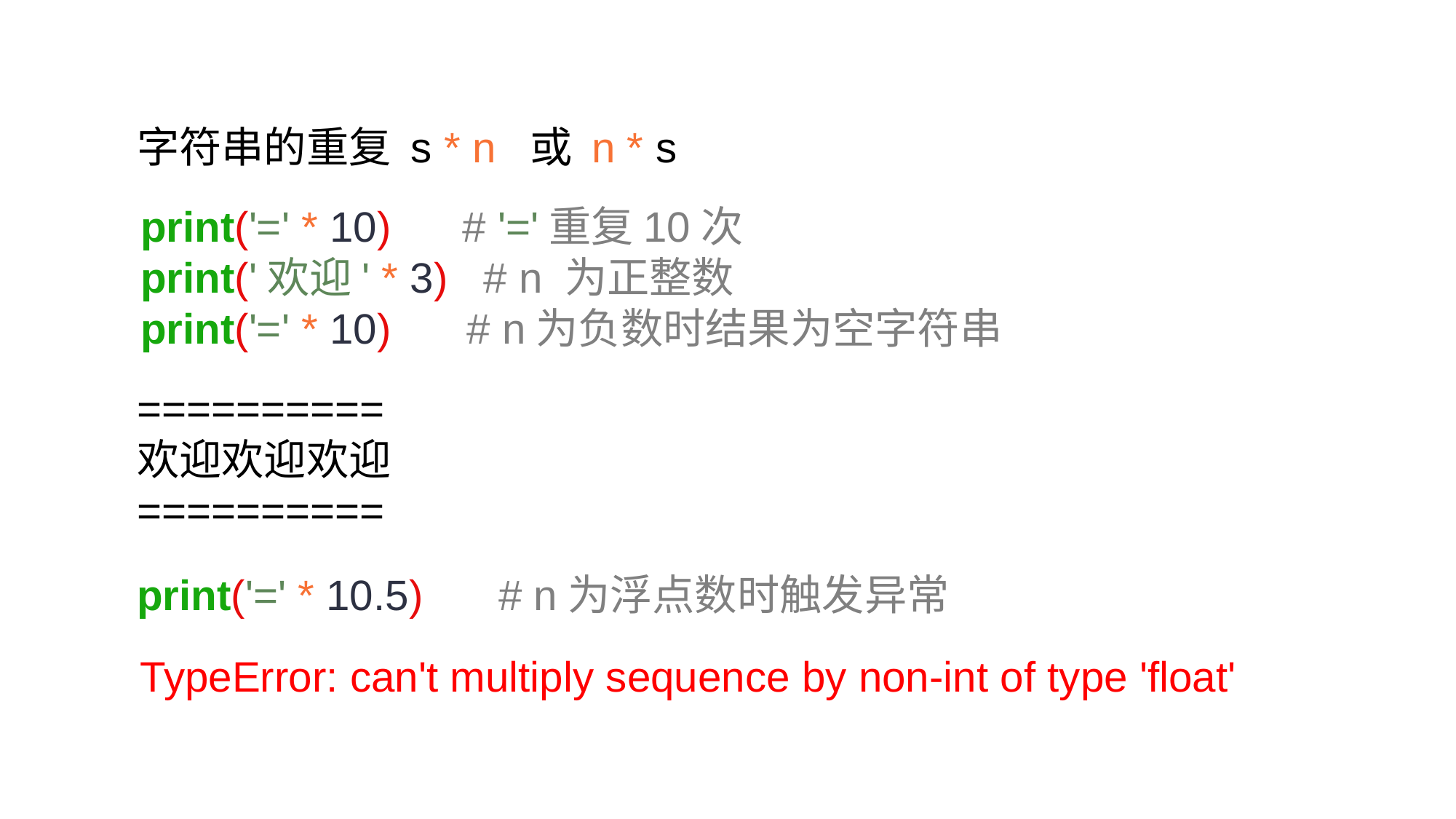

字符串的重复 s * n  或 n * s
print('=' * 10)      # '='重复10次
print('欢迎' * 3)   # n 为正整数
print('=' * 10)         # n为负数时结果为空字符串
==========
欢迎欢迎欢迎
==========
print('=' * 10.5)         # n为浮点数时触发异常
TypeError: can't multiply sequence by non-int of type 'float'